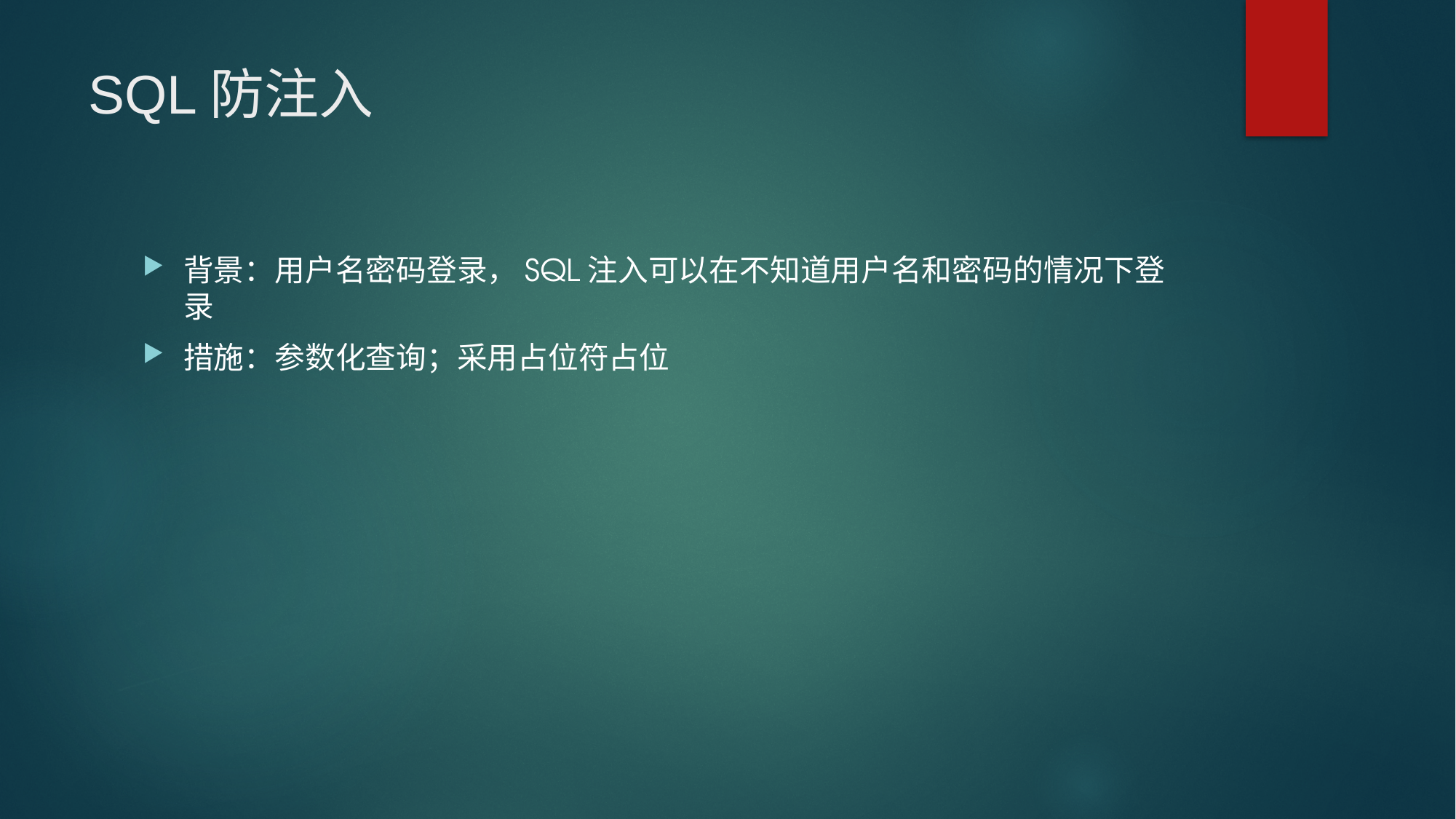

# SQL防注入
背景：用户名密码登录，SQL注入可以在不知道用户名和密码的情况下登录
措施：参数化查询；采用占位符占位